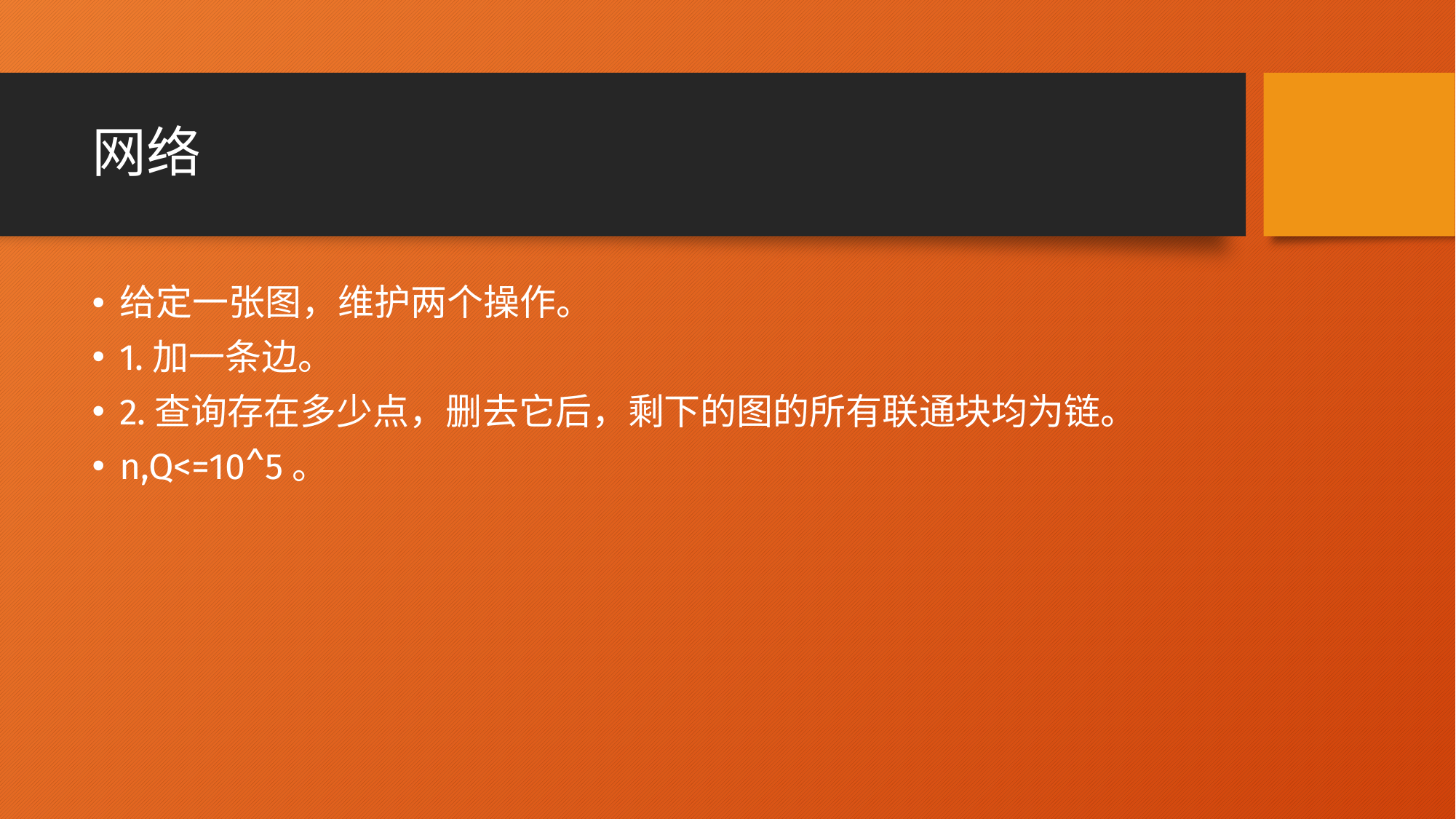

# 网络
给定一张图，维护两个操作。
1.加一条边。
2.查询存在多少点，删去它后，剩下的图的所有联通块均为链。
n,Q<=10^5。